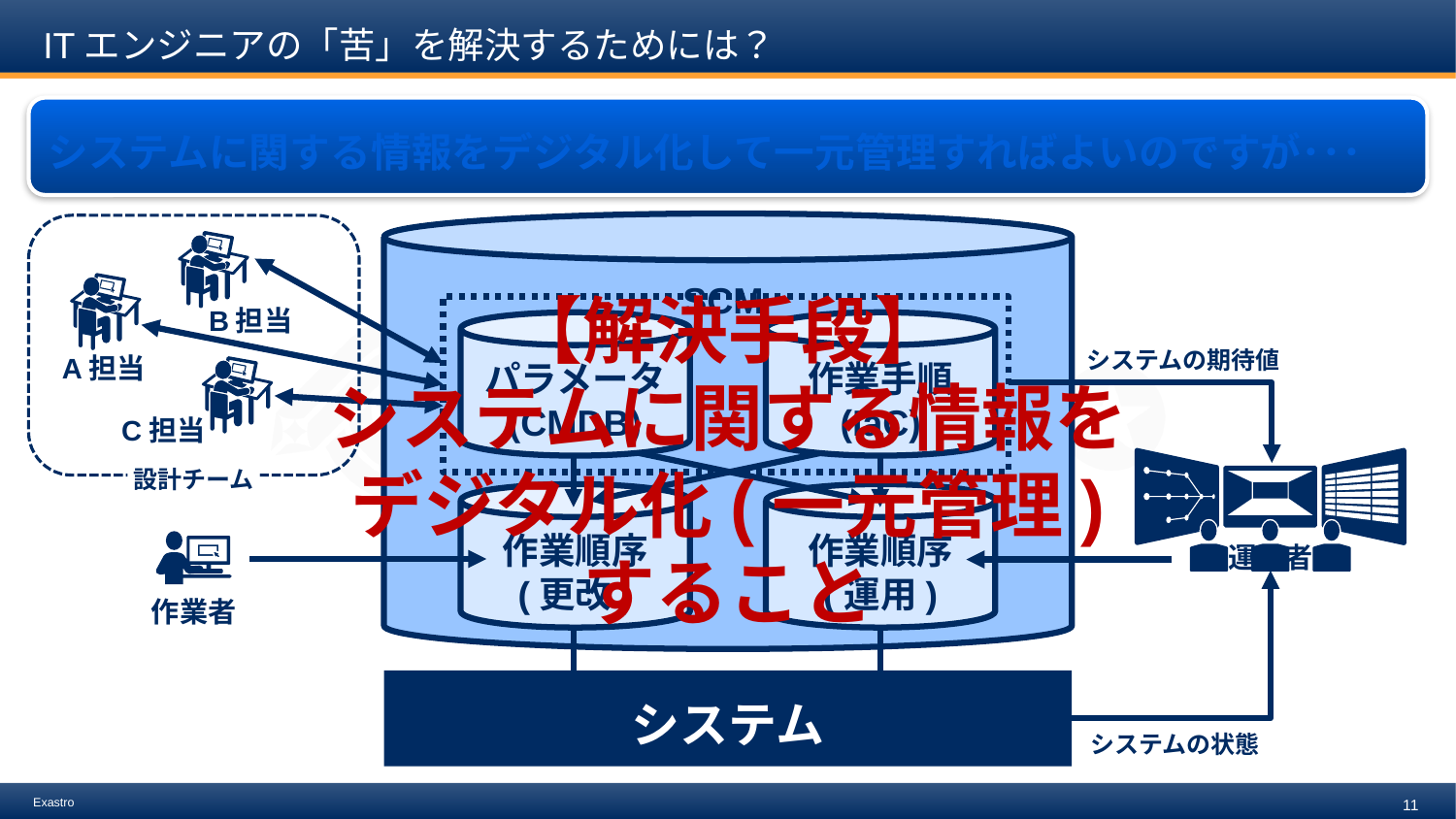

# ITエンジニアの「苦」を解決するためには？
システムに関する情報をデジタル化して一元管理すればよいのですが･･･

システム

設計チーム

SCM
B担当

パラメータ
(CMDB)
作業手順
(IaC)
システムの期待値
A担当

C担当

作業順序
(更改)
作業順序
(運用)

作業者
運用者

システムの状態
【解決手段】
システムに関する情報を
デジタル化(一元管理)
すること